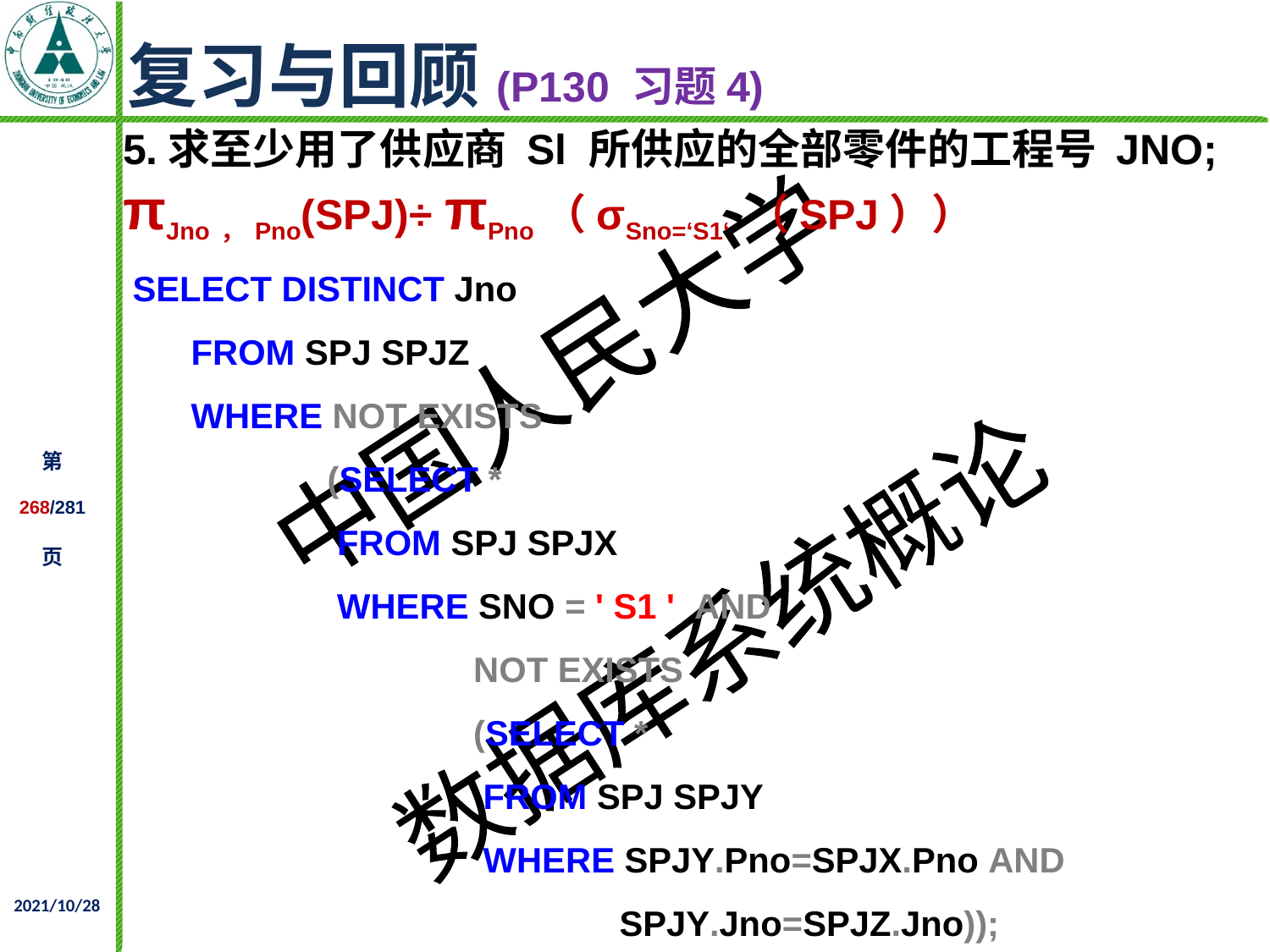

# 复习与回顾(P130 习题4)
5.求至少用了供应商 Sl 所供应的全部零件的工程号 JNO;
πJno，Pno(SPJ)÷ πPno（σSno=‘S1‘ （SPJ））
 SELECT DISTINCT Jno
       FROM SPJ SPJZ
       WHERE NOT EXISTS
                     (SELECT *
                      FROM SPJ SPJX
                      WHERE SNO = ' S1 '  AND
                                    NOT EXISTS
                                    (SELECT *
                                     FROM SPJ SPJY
                                     WHERE SPJY.Pno=SPJX.Pno AND
                                                   SPJY.Jno=SPJZ.Jno));

2021/10/28